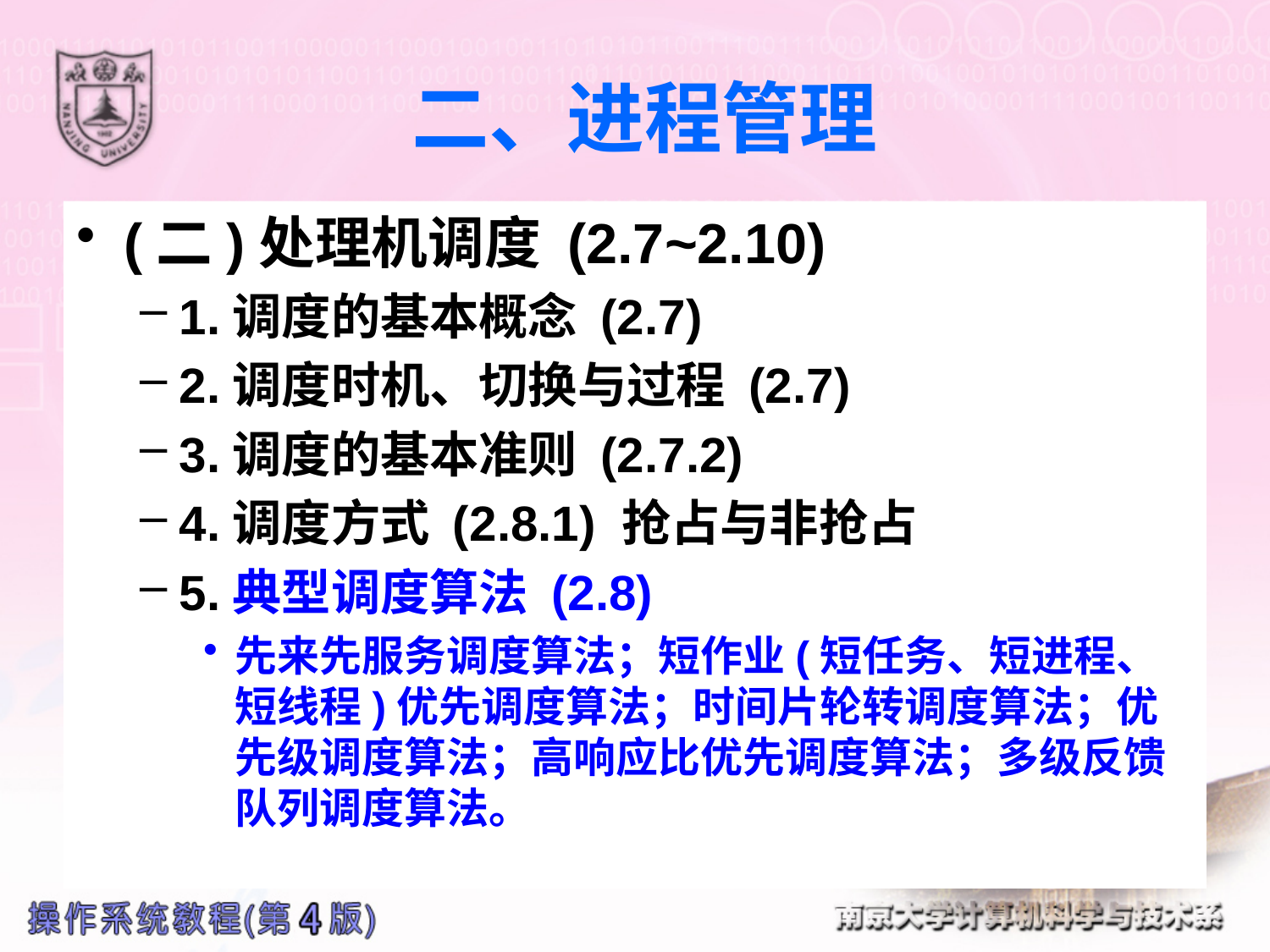

# 二、进程管理
(二)处理机调度 (2.7~2.10)
1.调度的基本概念 (2.7)
2.调度时机、切换与过程 (2.7)
3.调度的基本准则 (2.7.2)
4.调度方式 (2.8.1) 抢占与非抢占
5.典型调度算法 (2.8)
先来先服务调度算法；短作业(短任务、短进程、短线程)优先调度算法；时间片轮转调度算法；优先级调度算法；高响应比优先调度算法；多级反馈队列调度算法。